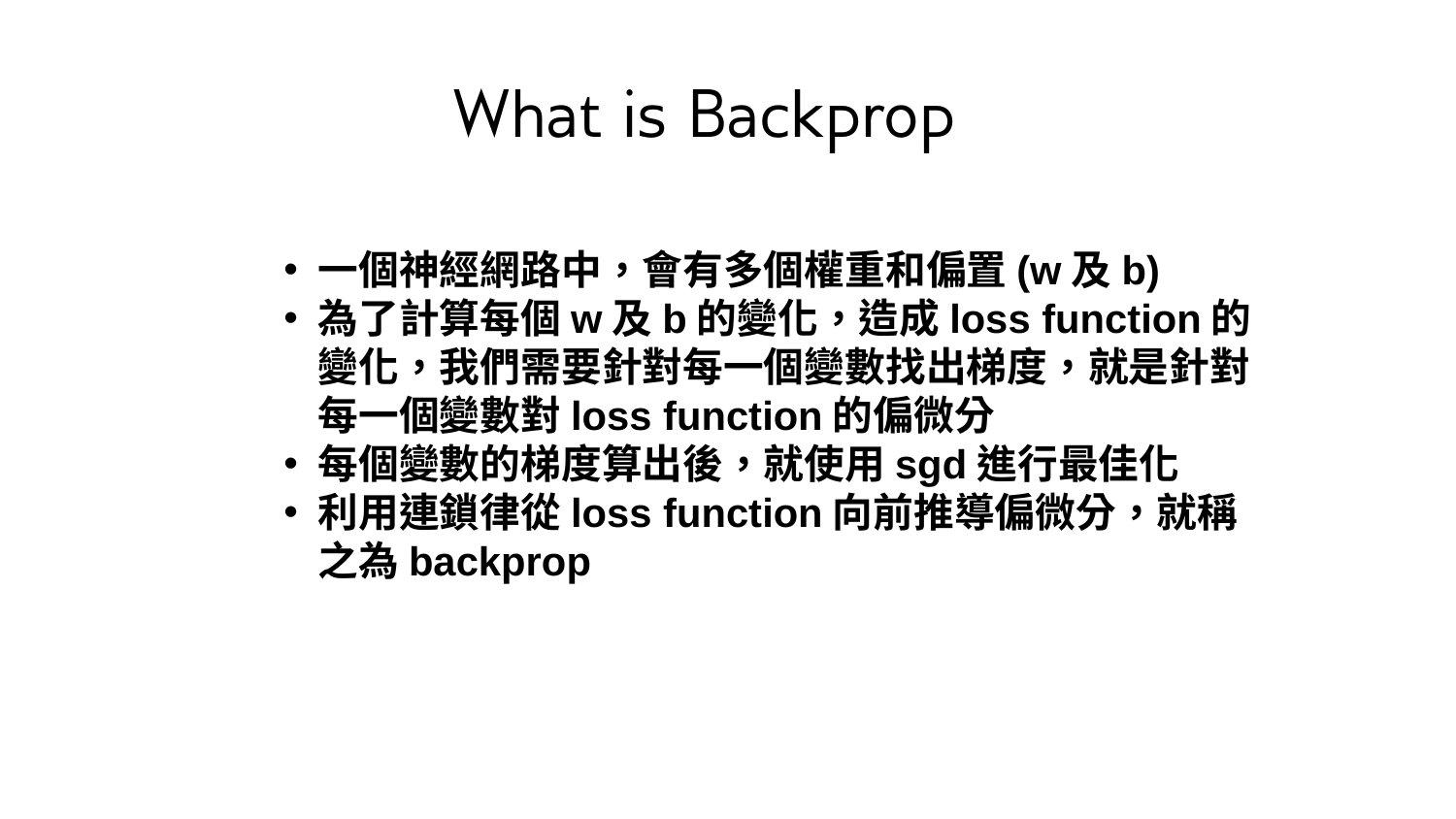

# What is Backprop
一個神經網路中，會有多個權重和偏置(w及b)
為了計算每個w及b的變化，造成loss function的變化，我們需要針對每一個變數找出梯度，就是針對每一個變數對loss function的偏微分
每個變數的梯度算出後，就使用sgd進行最佳化
利用連鎖律從loss function向前推導偏微分，就稱之為backprop